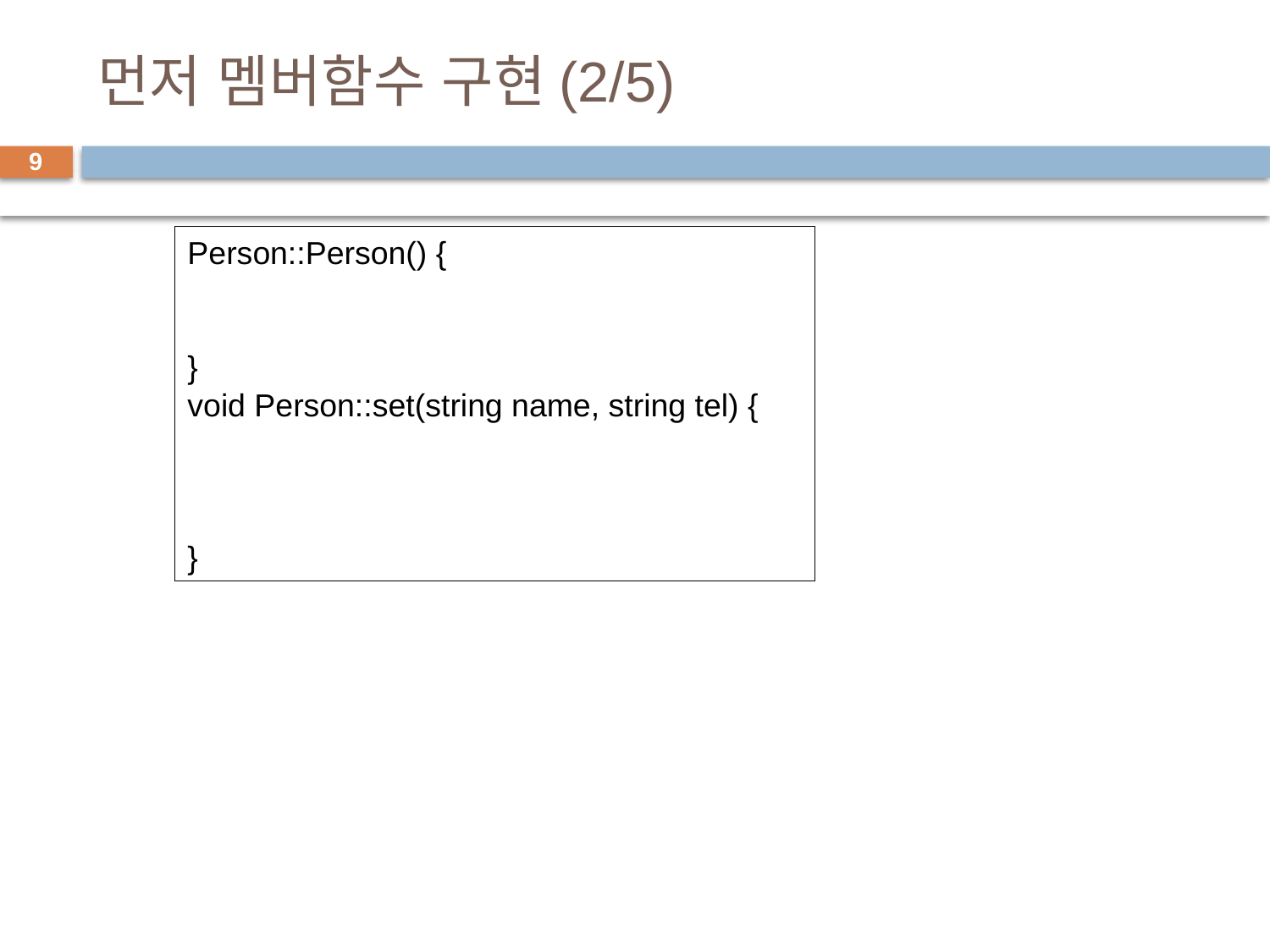

# 먼저 멤버함수 구현(2/5)
9
Person::Person() {

}
void Person::set(string name, string tel) {

}